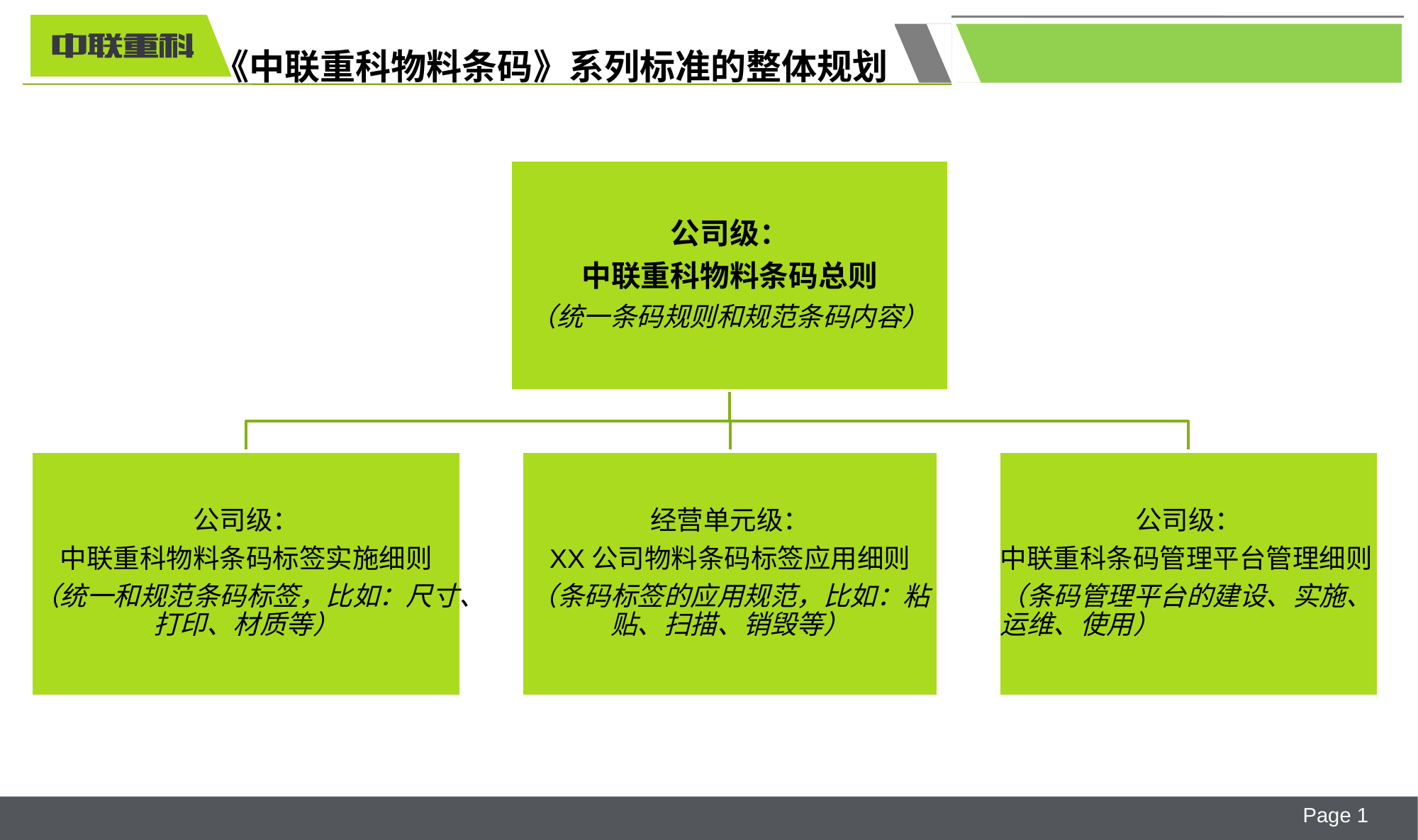

《中联重科物料条码》系列标准的整体规划
公司级：
中联重科物料条码总则
（统一条码规则和规范条码内容）
公司级：
中联重科物料条码标签实施细则
（统一和规范条码标签，比如：尺寸、打印、材质等）
经营单元级：
XX公司物料条码标签应用细则
（条码标签的应用规范，比如：粘贴、扫描、销毁等）
公司级：
中联重科条码管理平台管理细则
（条码管理平台的建设、实施、运维、使用）
Page 1